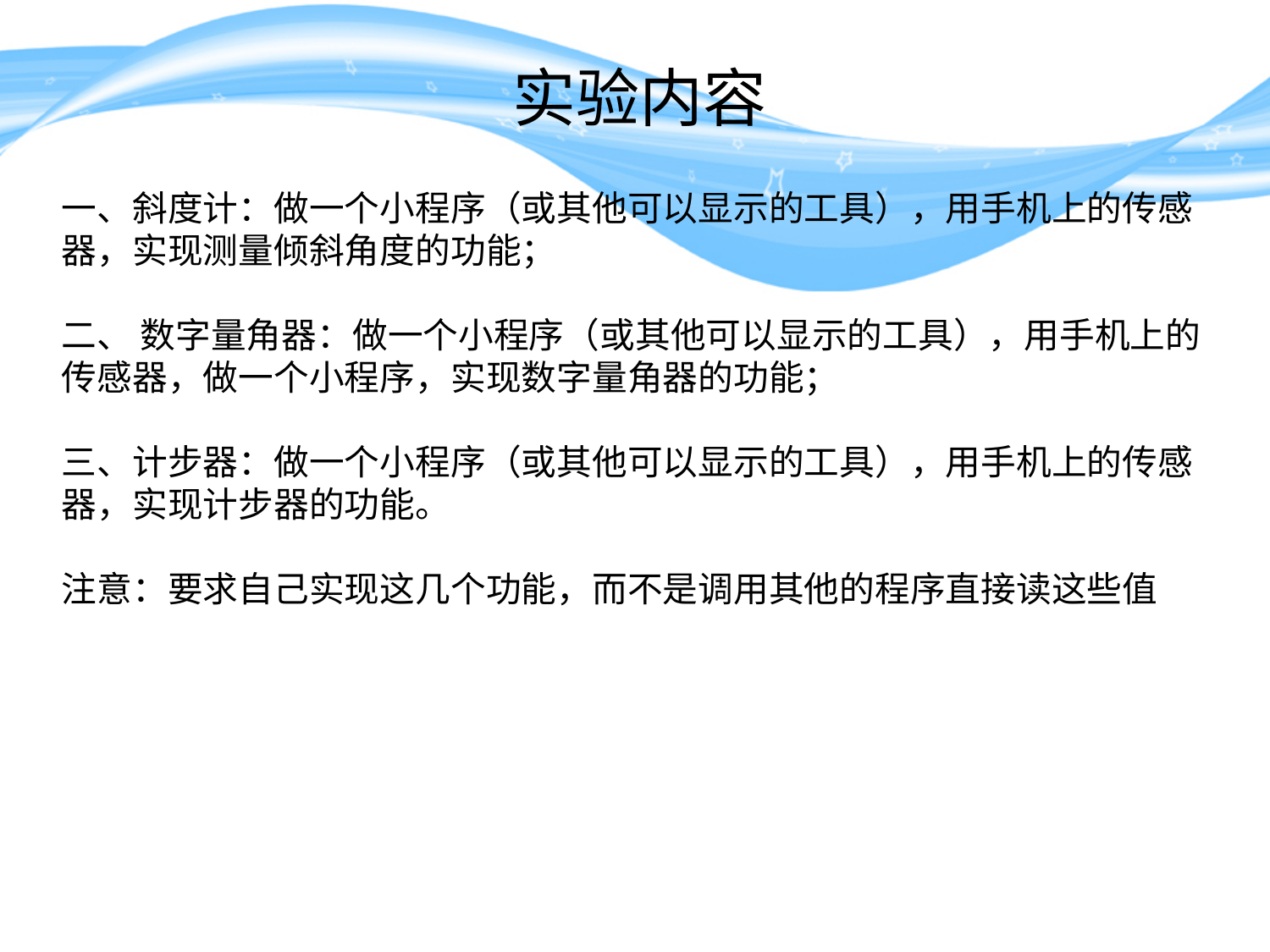

实验内容
一、斜度计：做一个小程序（或其他可以显示的工具），用手机上的传感器，实现测量倾斜角度的功能；

二、 数字量角器：做一个小程序（或其他可以显示的工具），用手机上的传感器，做一个小程序，实现数字量角器的功能；

三、计步器：做一个小程序（或其他可以显示的工具），用手机上的传感器，实现计步器的功能。

注意：要求自己实现这几个功能，而不是调用其他的程序直接读这些值